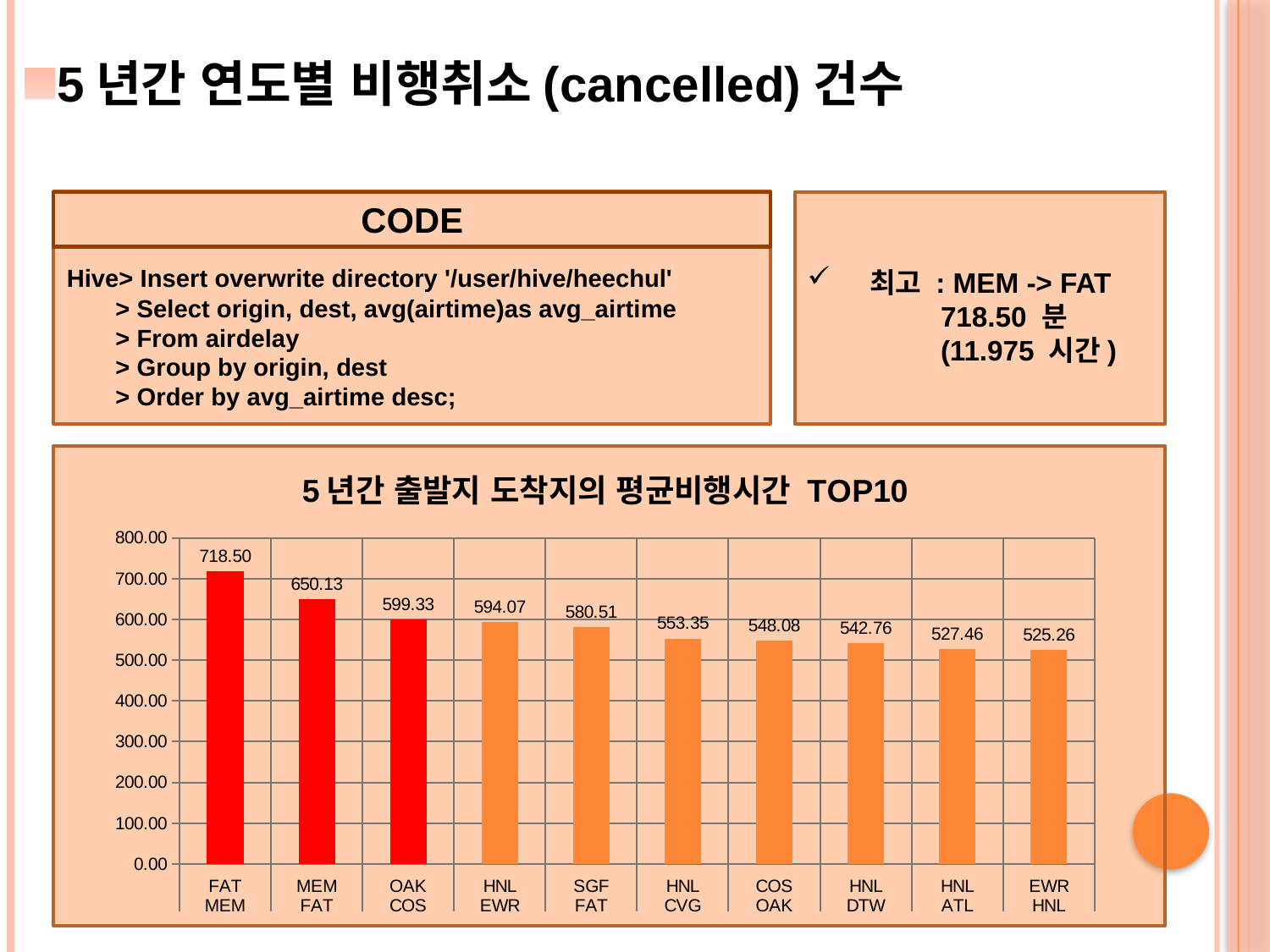

5년간 연도별 비행취소(cancelled)건수

CODE
Hive> Insert overwrite directory '/user/hive/heechul'
       > Select origin, dest, avg(airtime)as avg_airtime
       > From airdelay
       > Group by origin, dest
       > Order by avg_airtime desc;

  최고 : MEM -> FAT
                 718.50 분
                 (11.975 시간)

### Chart: 5년간 출발지 도착지의 평균비행시간 TOP10

| Category | airtime |
|---|---|
| FAT | 718.5 |
| MEM | 650.129411764705 |
| OAK | 599.329545454545 |
| HNL | 594.067296996663 |
| SGF | 580.511111111111 |
| HNL | 553.35 |
| COS | 548.081395348837 |
| HNL | 542.764525993883 |
| HNL | 527.46455026455 |
| EWR | 525.260122018857 |